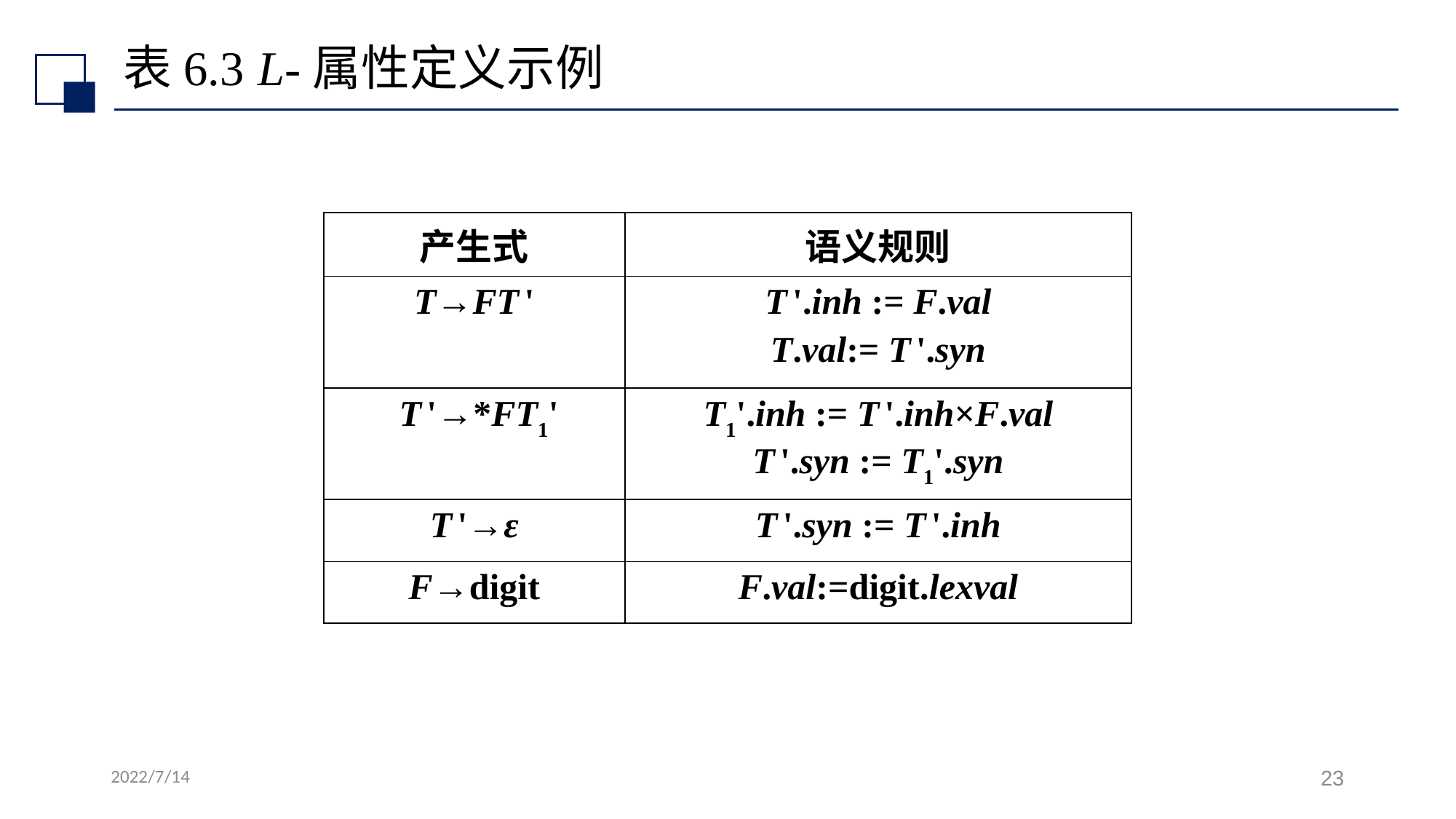

# 表6.3 L-属性定义示例
| 产生式 | 语义规则 |
| --- | --- |
| T→FT ' | T '.inh := F.val T.val:= T '.syn |
| T '→\*FT1' | T1'.inh := T '.inh×F.val T '.syn := T1'.syn |
| T '→ε | T '.syn := T '.inh |
| F→digit | F.val:=digit.lexval |
2022/7/14
23